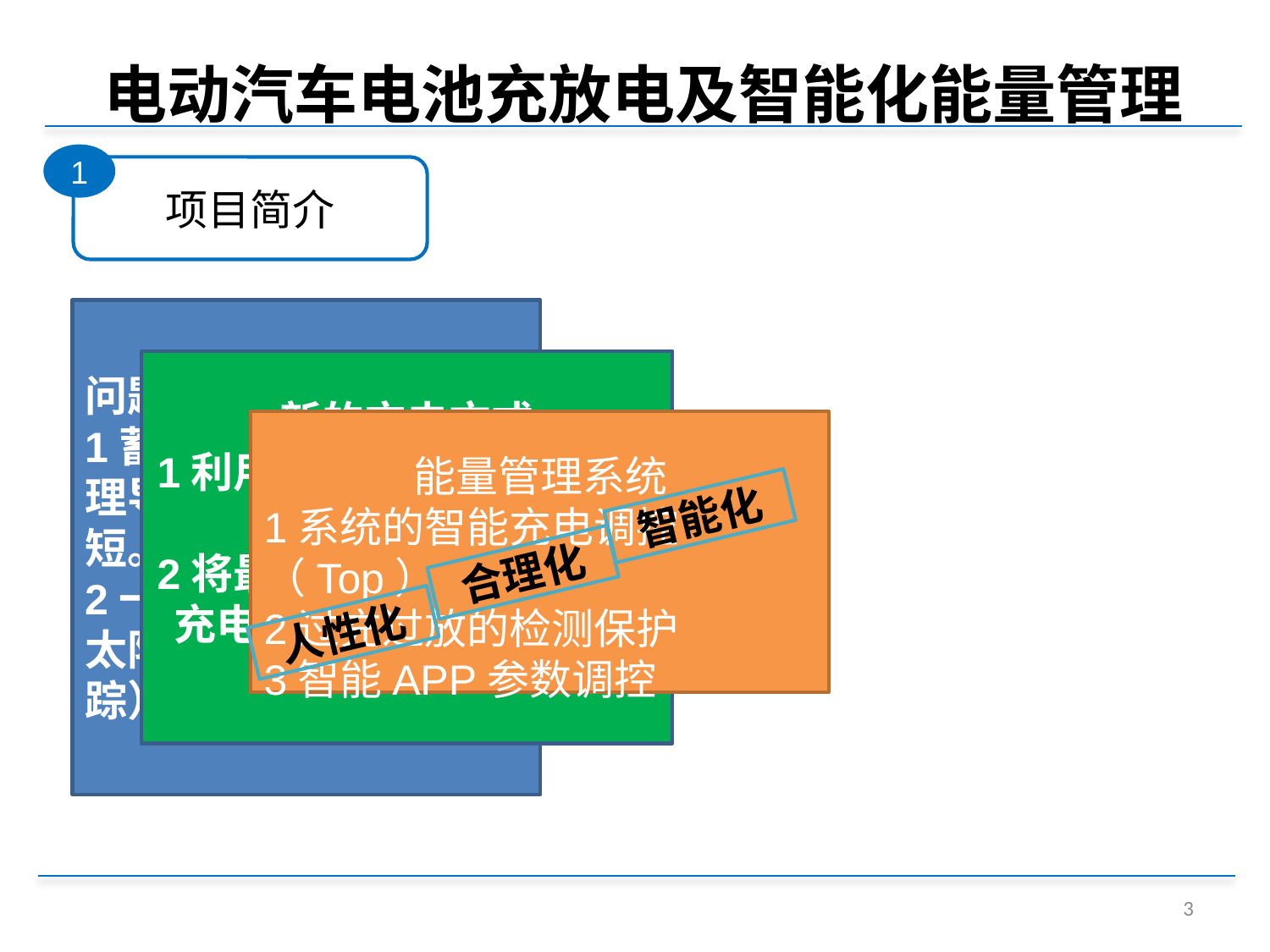

电动汽车电池充放电及智能化能量管理
1
项目简介
问题：
1蓄电池的充放电不合理导致电池的寿命太短。
2一种新的能源的利用-太阳能（最大功率追踪）
新的充电方式
1利用太阳能充电，并寻求其最大功率
2将最大功率充电与三段式充电结合设计一种充电方式

能量管理系统
1系统的智能充电调控（Top）
2过充过放的检测保护
3智能APP参数调控

智能化
合理化
人性化
3